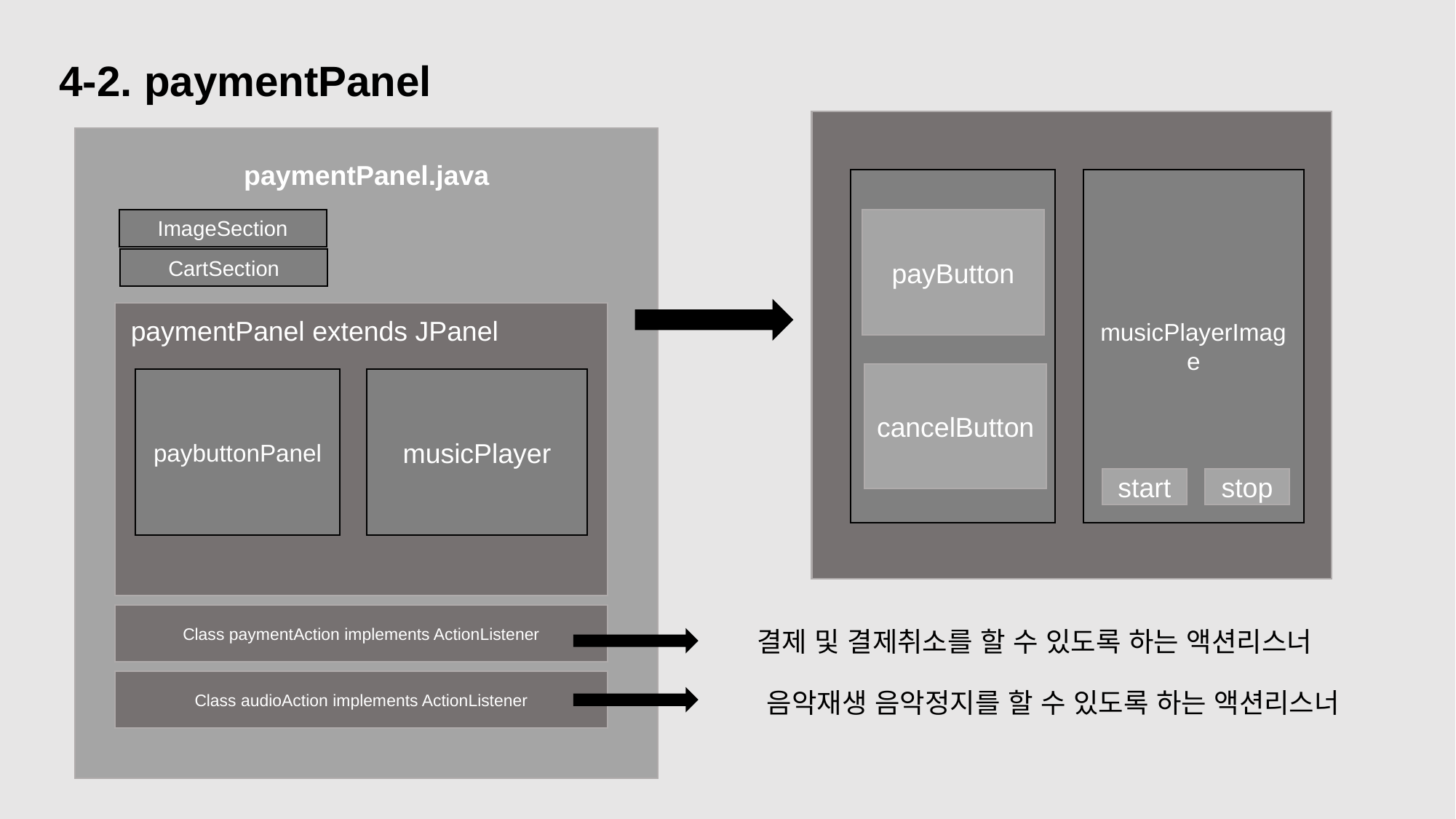

4-2. paymentPanel

musicPlayerImage
payButton
cancelButton
start
stop
paymentPanel.java

ImageSection
CartSection

paymentPanel extends JPanel
paybuttonPanel
musicPlayer

Class paymentAction implements ActionListener
결제 및 결제취소를 할 수 있도록 하는 액션리스너

Class audioAction implements ActionListener
음악재생 음악정지를 할 수 있도록 하는 액션리스너